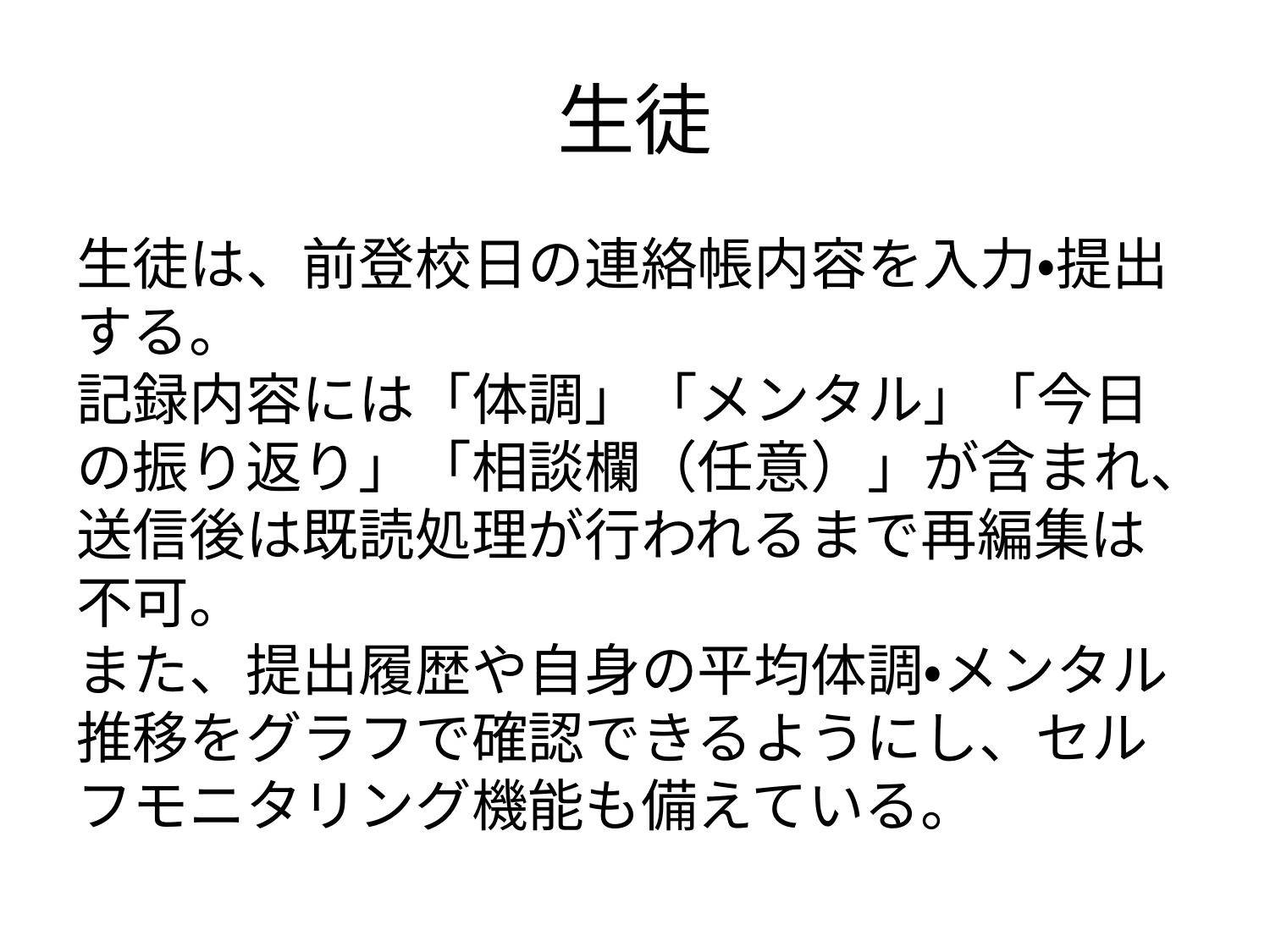

# 生徒
生徒は、前登校日の連絡帳内容を入力・提出する。
記録内容には「体調」「メンタル」「今日の振り返り」「相談欄（任意）」が含まれ、送信後は既読処理が行われるまで再編集は不可。
また、提出履歴や自身の平均体調・メンタル推移をグラフで確認できるようにし、セルフモニタリング機能も備えている。